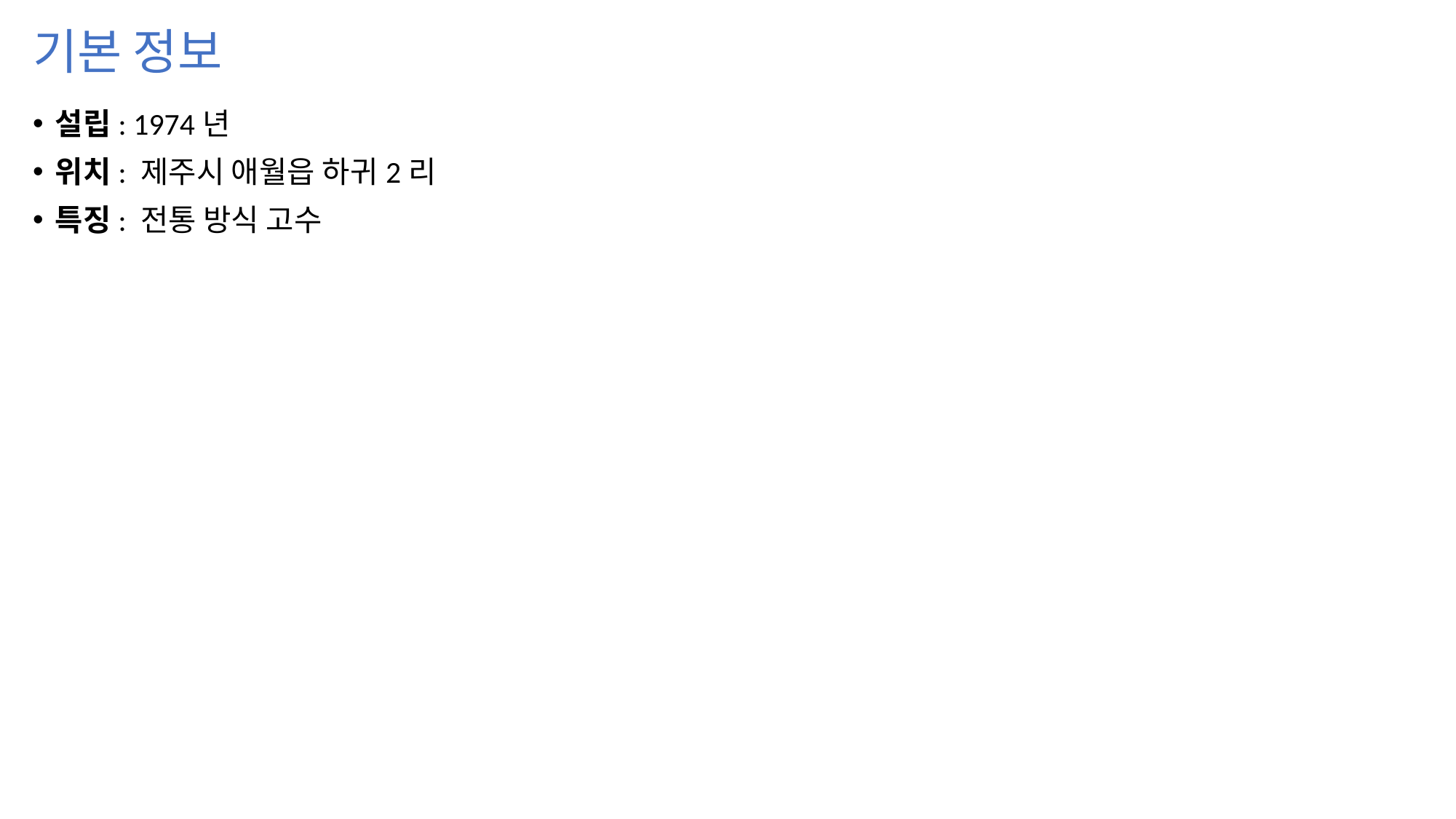

# 기본 정보
설립: 1974년
위치: 제주시 애월읍 하귀2리
특징: 전통 방식 고수